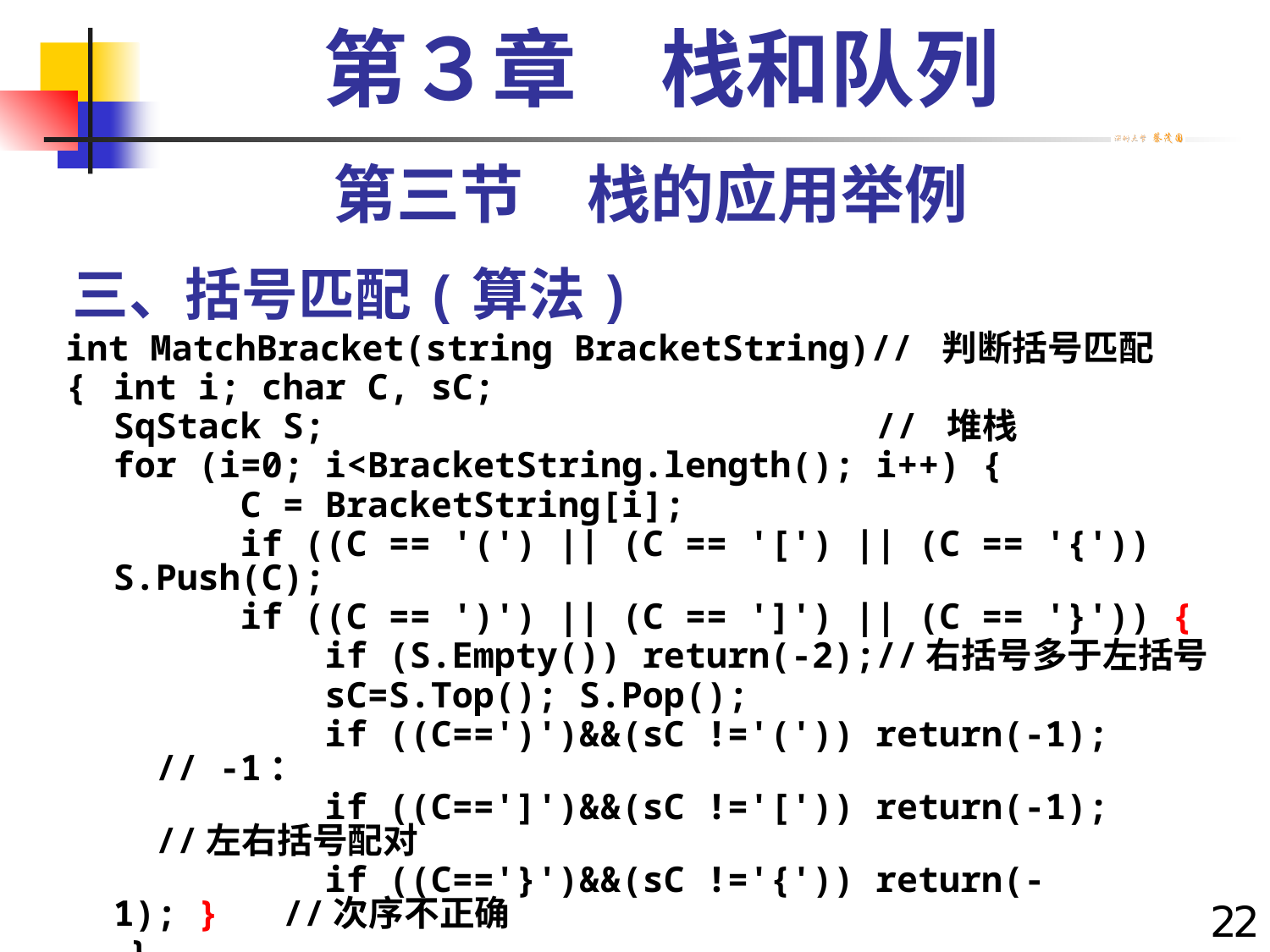

第３章　栈和队列
第三节　栈的应用举例
# 三、括号匹配(算法)
int MatchBracket(string BracketString)// 判断括号匹配
{	int i; char C, sC;
	SqStack S;					// 堆栈
	for (i=0; i<BracketString.length(); i++) {
		C = BracketString[i];
		if ((C == '(') || (C == '[') || (C == '{')) S.Push(C);
		if ((C == ')') || (C == ']') || (C == '}')) {
 		    if (S.Empty()) return(-2);//右括号多于左括号
		    sC=S.Top(); S.Pop();
		    if ((C==')')&&(sC !='(')) return(-1); 	   // -1：
		    if ((C==']')&&(sC !='[')) return(-1); 	   //左右括号配对
		    if ((C=='}')&&(sC !='{')) return(-1); }   //次序不正确
   }
   if (!S.Empty()) return(-3);   	 // 左括号多于右括号
	return(0); }			 // 0：左右括号匹配正确
22